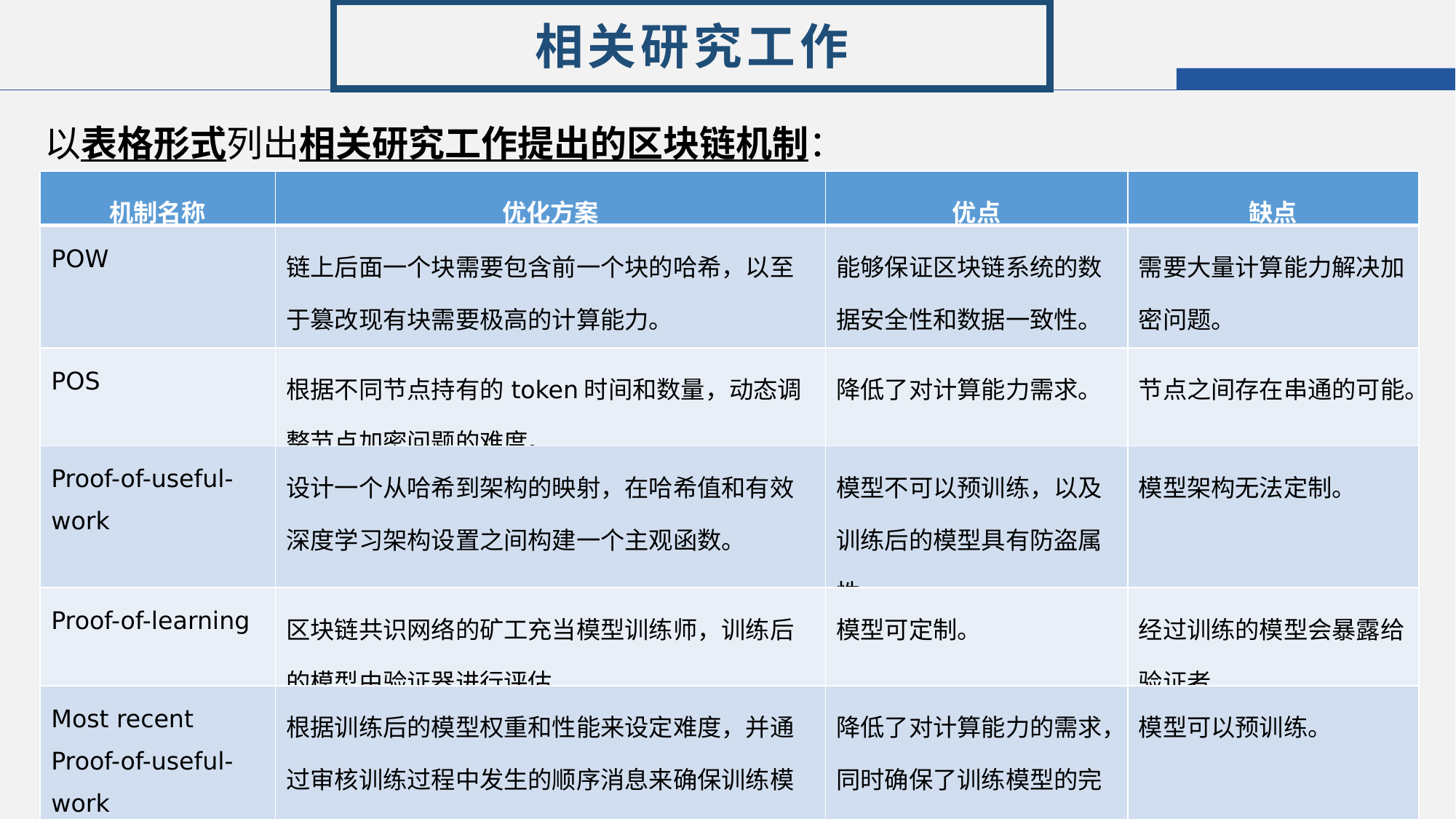

相关研究工作
以表格形式列出相关研究工作提出的区块链机制：
| 机制名称 | 优化方案 | 优点 | 缺点 |
| --- | --- | --- | --- |
| POW | 链上后面一个块需要包含前一个块的哈希，以至于篡改现有块需要极高的计算能力。 | 能够保证区块链系统的数据安全性和数据一致性。 | 需要大量计算能力解决加密问题。 |
| POS | 根据不同节点持有的token时间和数量，动态调整节点加密问题的难度。 | 降低了对计算能力需求。 | 节点之间存在串通的可能。 |
| Proof-of-useful-work | 设计一个从哈希到架构的映射，在哈希值和有效深度学习架构设置之间构建一个主观函数。 | 模型不可以预训练，以及训练后的模型具有防盗属性。 | 模型架构无法定制。 |
| Proof-of-learning | 区块链共识网络的矿工充当模型训练师，训练后的模型由验证器进行评估。 | 模型可定制。 | 经过训练的模型会暴露给验证者。 |
| Most recent Proof-of-useful-work | 根据训练后的模型权重和性能来设定难度，并通过审核训练过程中发生的顺序消息来确保训练模型的完整性。 | 降低了对计算能力的需求，同时确保了训练模型的完整性。 | 模型可以预训练。 |